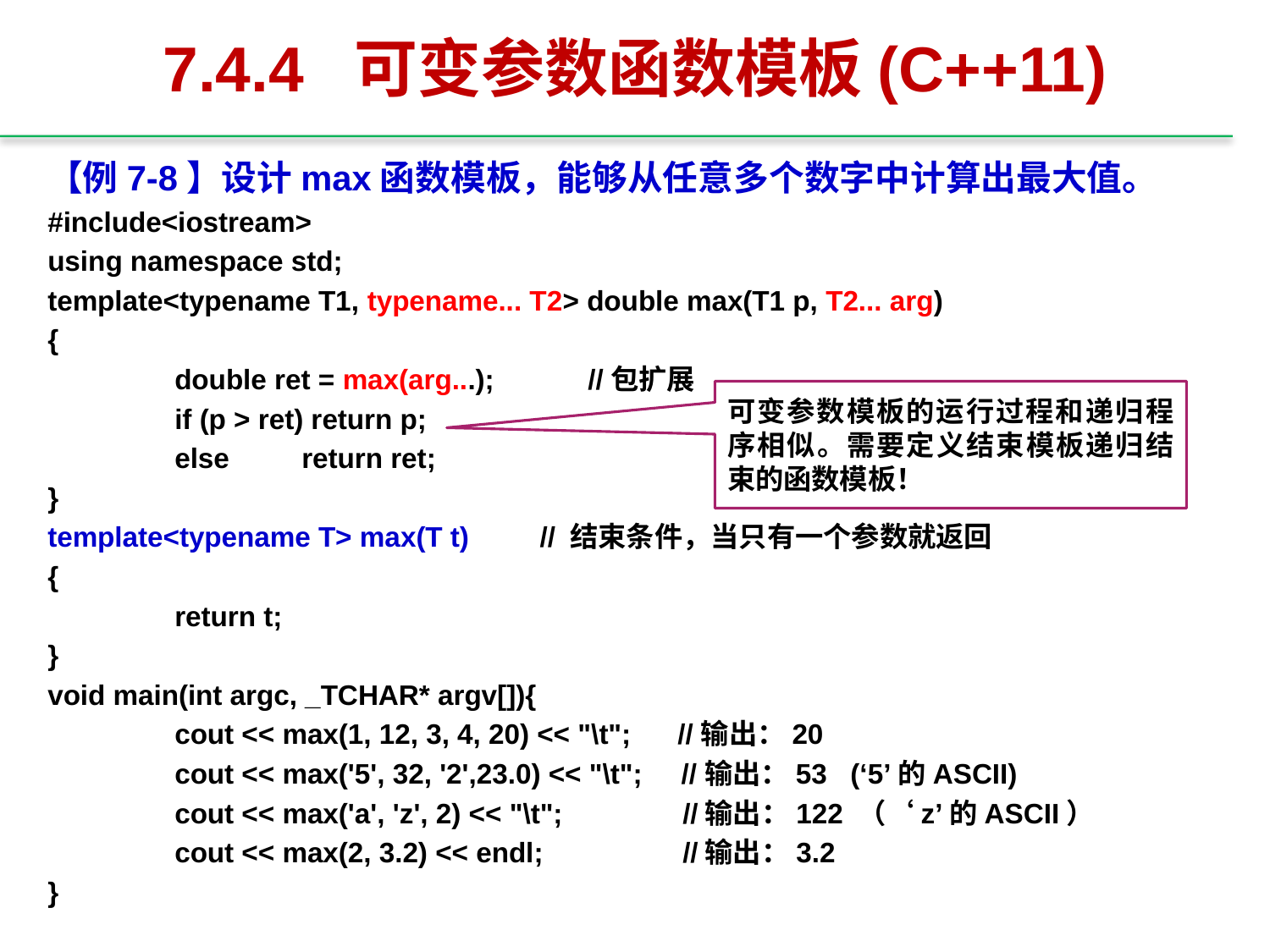

# 7.4.4  可变参数函数模板(C++11)
【例7-8】设计max函数模板，能够从任意多个数字中计算出最大值。
#include<iostream>
using namespace std;
template<typename T1, typename... T2> double max(T1 p, T2... arg)
{
	double ret = max(arg...);            //包扩展
	if (p > ret) return p;
	else 	return ret;
}
template<typename T> max(T t)         // 结束条件，当只有一个参数就返回
{
	return t;
}
void main(int argc, _TCHAR* argv[]){
	cout << max(1, 12, 3, 4, 20) << "\t";      //输出：20
	cout << max('5', 32, '2',23.0) << "\t";     //输出：53   (‘5’的ASCII)
	cout << max('a', 'z', 2) << "\t";	//输出：122 （‘z’的ASCII）
	cout << max(2, 3.2) << endl; 	           	//输出：3.2
}

可变参数模板的运行过程和递归程序相似。需要定义结束模板递归结束的函数模板！